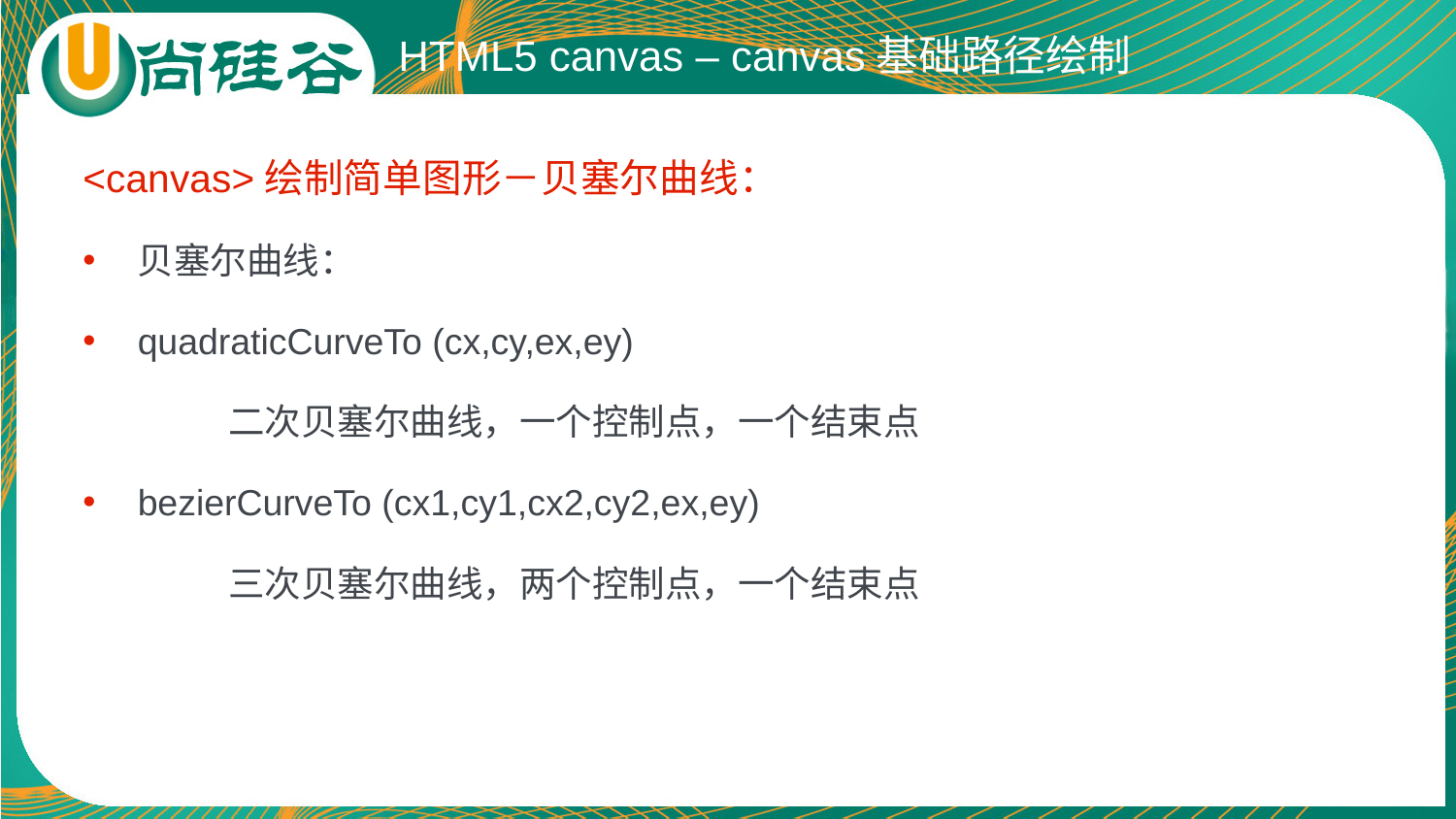

# HTML5 canvas – canvas基础路径绘制
<canvas>绘制简单图形－贝塞尔曲线：
贝塞尔曲线：
quadraticCurveTo (cx,cy,ex,ey)
	二次贝塞尔曲线，一个控制点，一个结束点
bezierCurveTo (cx1,cy1,cx2,cy2,ex,ey)
	三次贝塞尔曲线，两个控制点，一个结束点